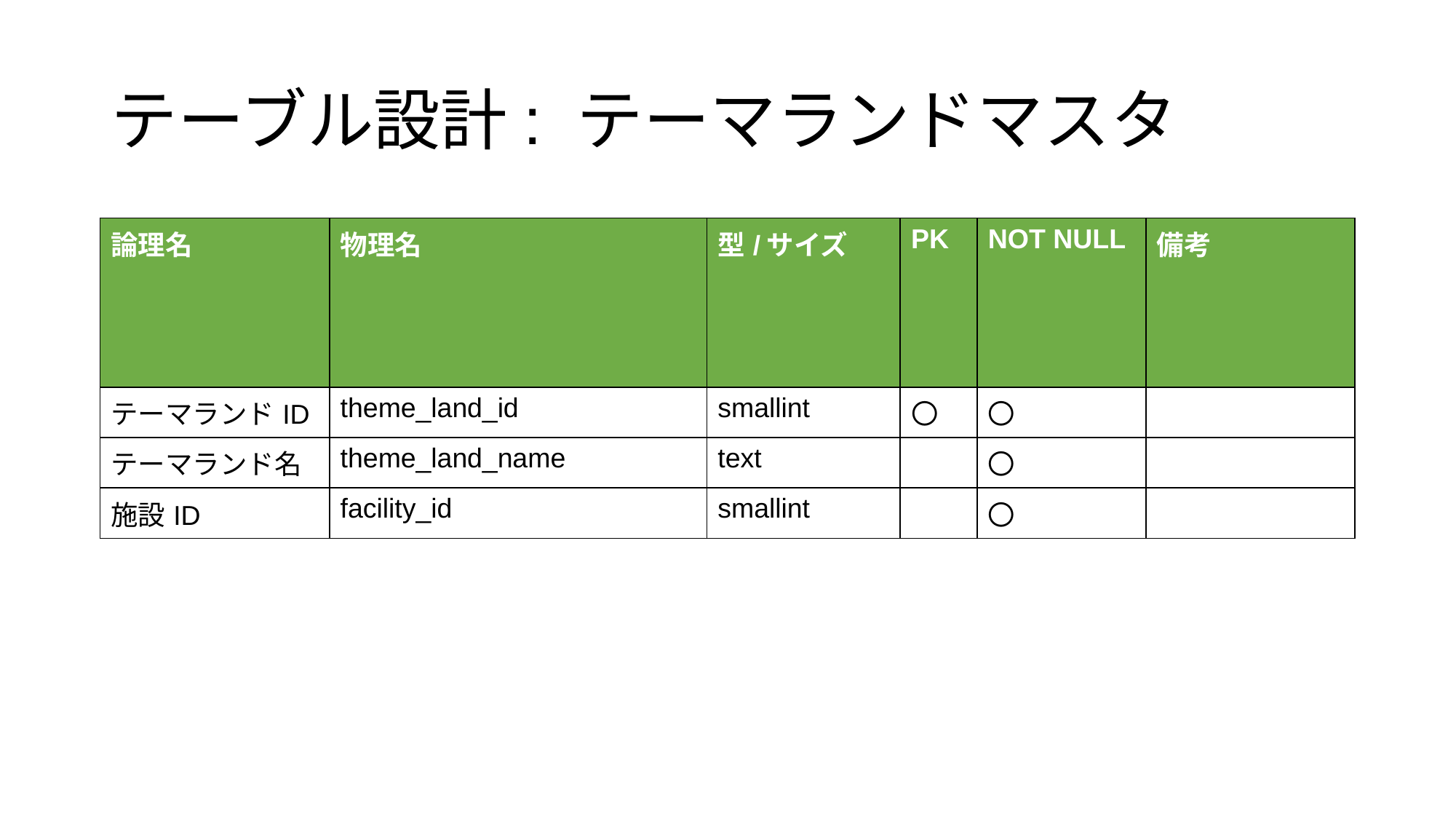

# テーブル設計: テーマランドマスタ
| 論理名 | 物理名 | 型/サイズ | PK | NOT NULL | 備考 |
| --- | --- | --- | --- | --- | --- |
| テーマランドID | theme\_land\_id | smallint | 〇 | 〇 |  |
| テーマランド名 | theme\_land\_name | text |  | 〇 |  |
| 施設ID | facility\_id | smallint |  | 〇 |  |